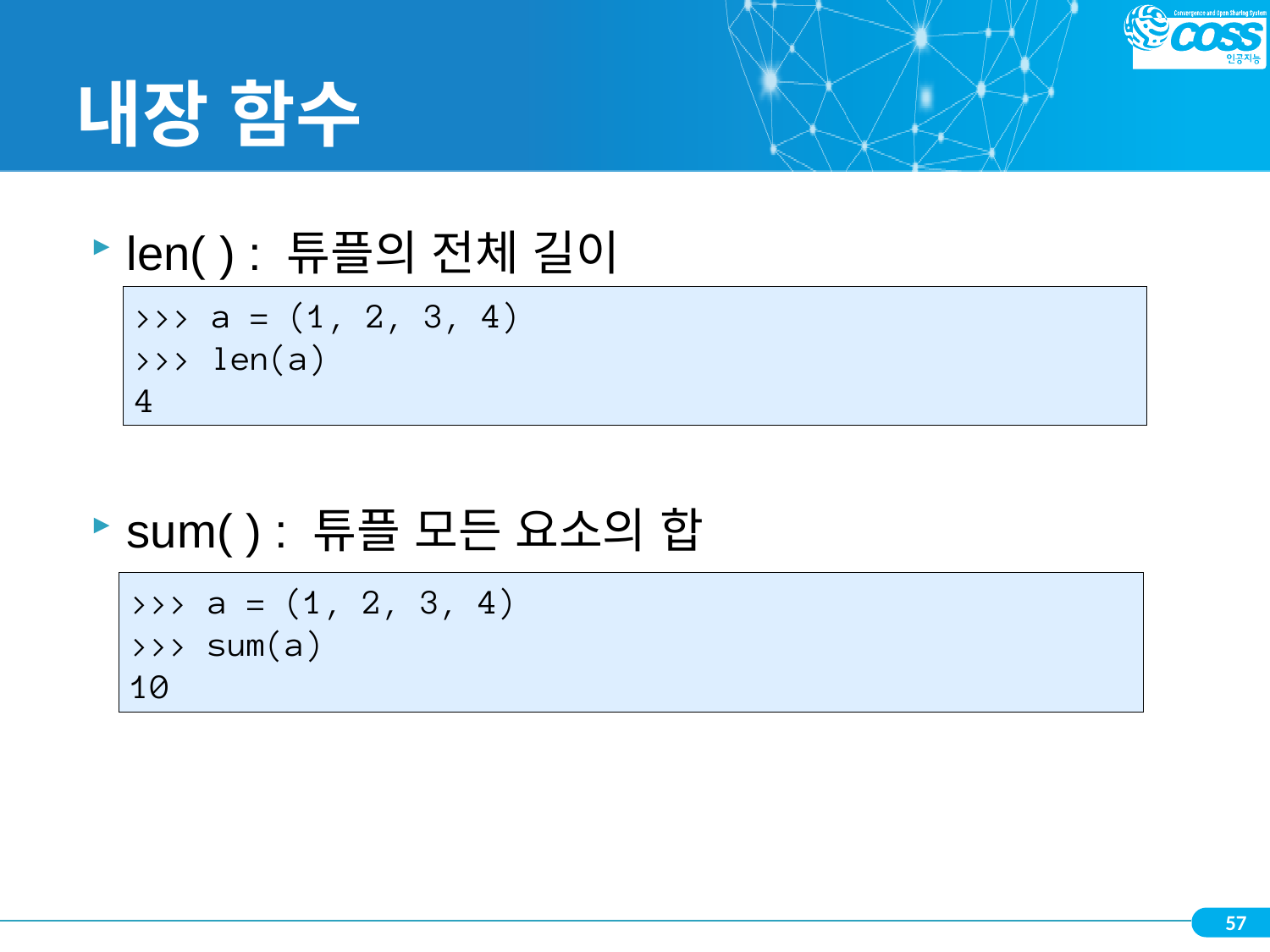

# 내장 함수
len( ) : 튜플의 전체 길이

sum( ) : 튜플 모든 요소의 합

>>> a = (1, 2, 3, 4)
>>> len(a)
4
>>> a = (1, 2, 3, 4)
>>> sum(a)
10